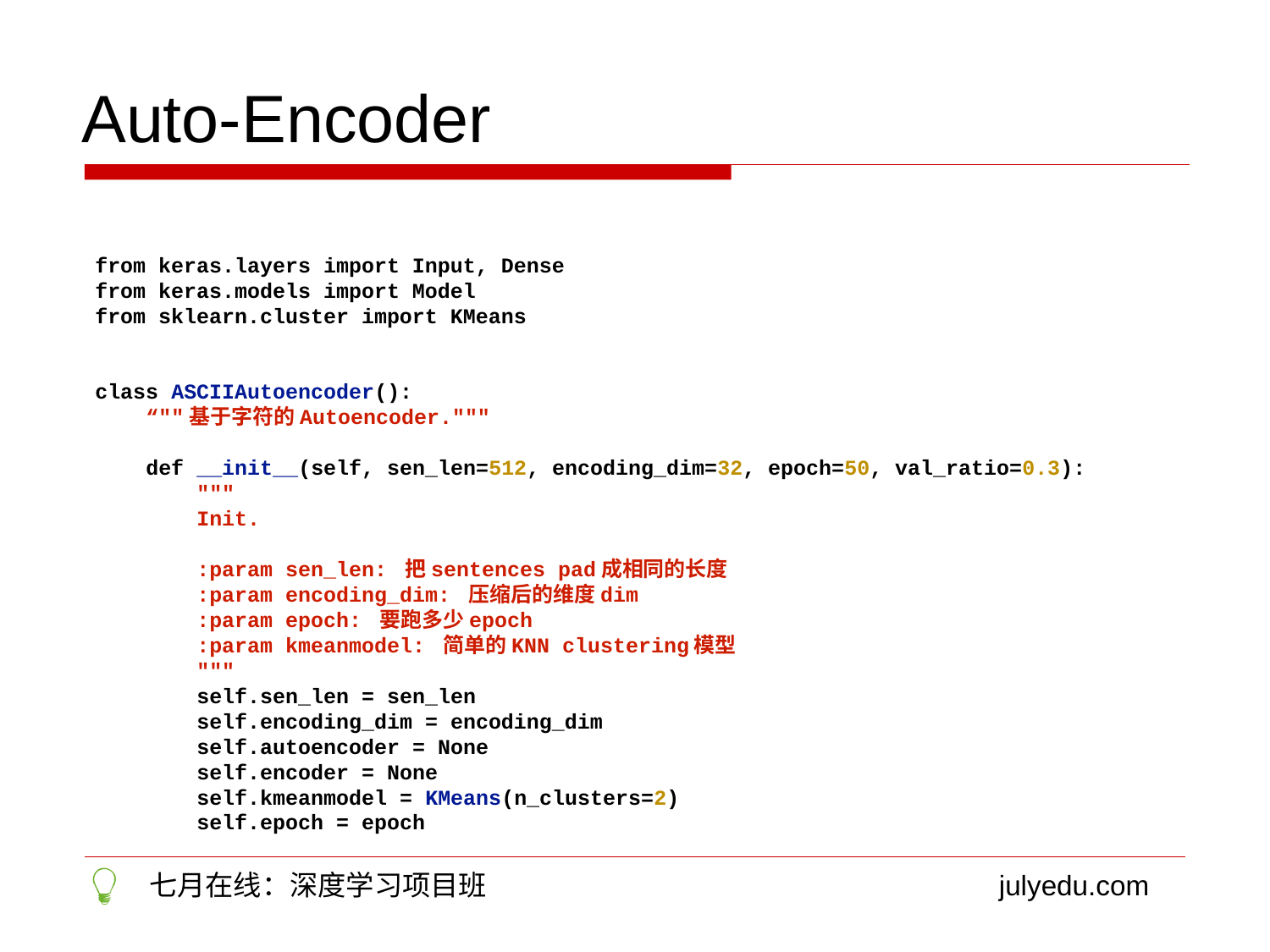

Auto-Encoder
from keras.layers import Input, Dense
from keras.models import Model
from sklearn.cluster import KMeans

class ASCIIAutoencoder():
    “""基于字符的Autoencoder."""

    def __init__(self, sen_len=512, encoding_dim=32, epoch=50, val_ratio=0.3):
        """
        Init.

        :param sen_len: 把sentences pad成相同的长度
        :param encoding_dim: 压缩后的维度dim
        :param epoch: 要跑多少epoch
        :param kmeanmodel: 简单的KNN clustering模型
        """
        self.sen_len = sen_len
        self.encoding_dim = encoding_dim
        self.autoencoder = None
        self.encoder = None
        self.kmeanmodel = KMeans(n_clusters=2)
        self.epoch = epoch